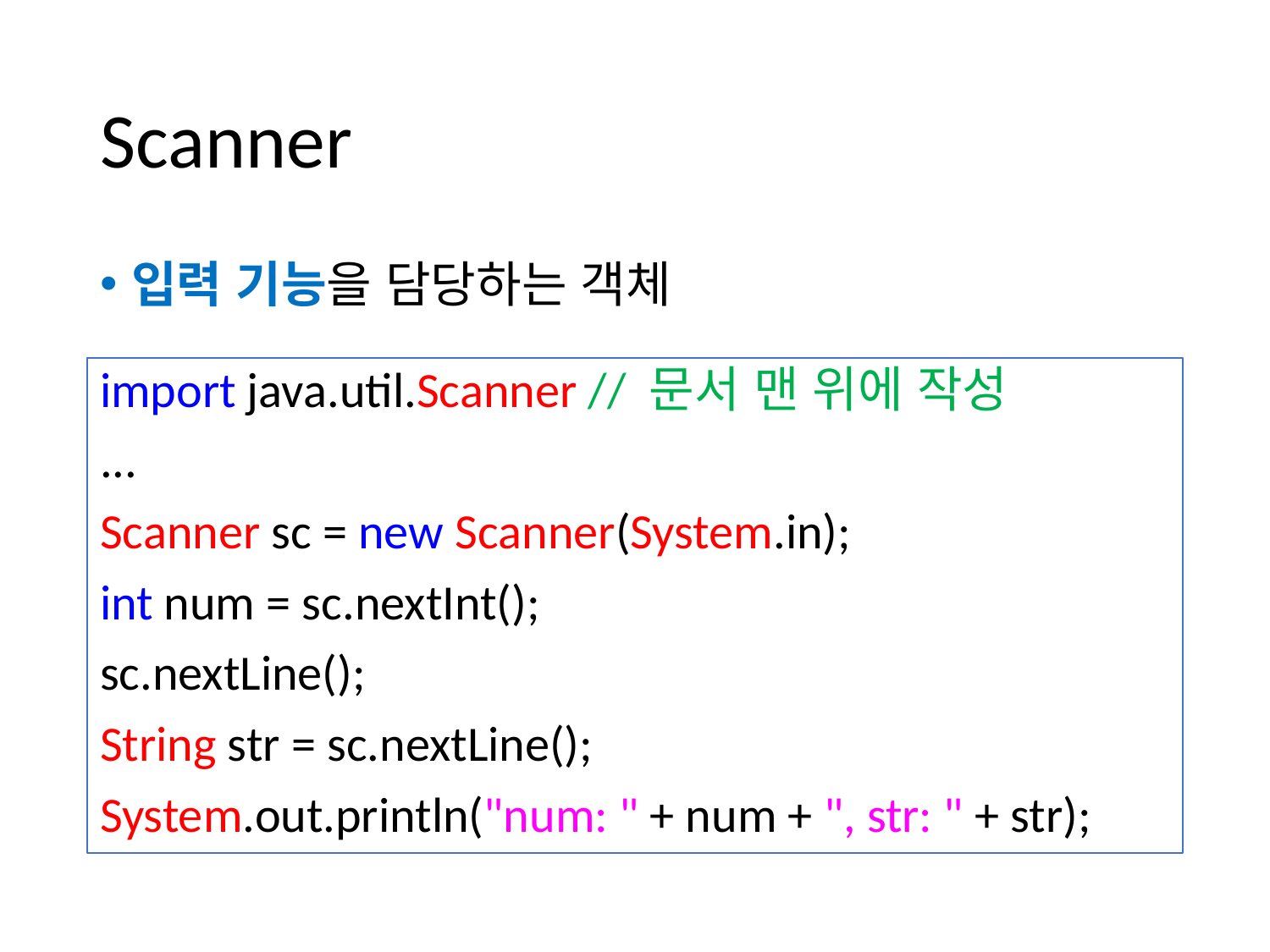

# Scanner
입력 기능을 담당하는 객체
import java.util.Scanner // 문서 맨 위에 작성
...
Scanner sc = new Scanner(System.in);
int num = sc.nextInt();
sc.nextLine();
String str = sc.nextLine();
System.out.println("num: " + num + ", str: " + str);